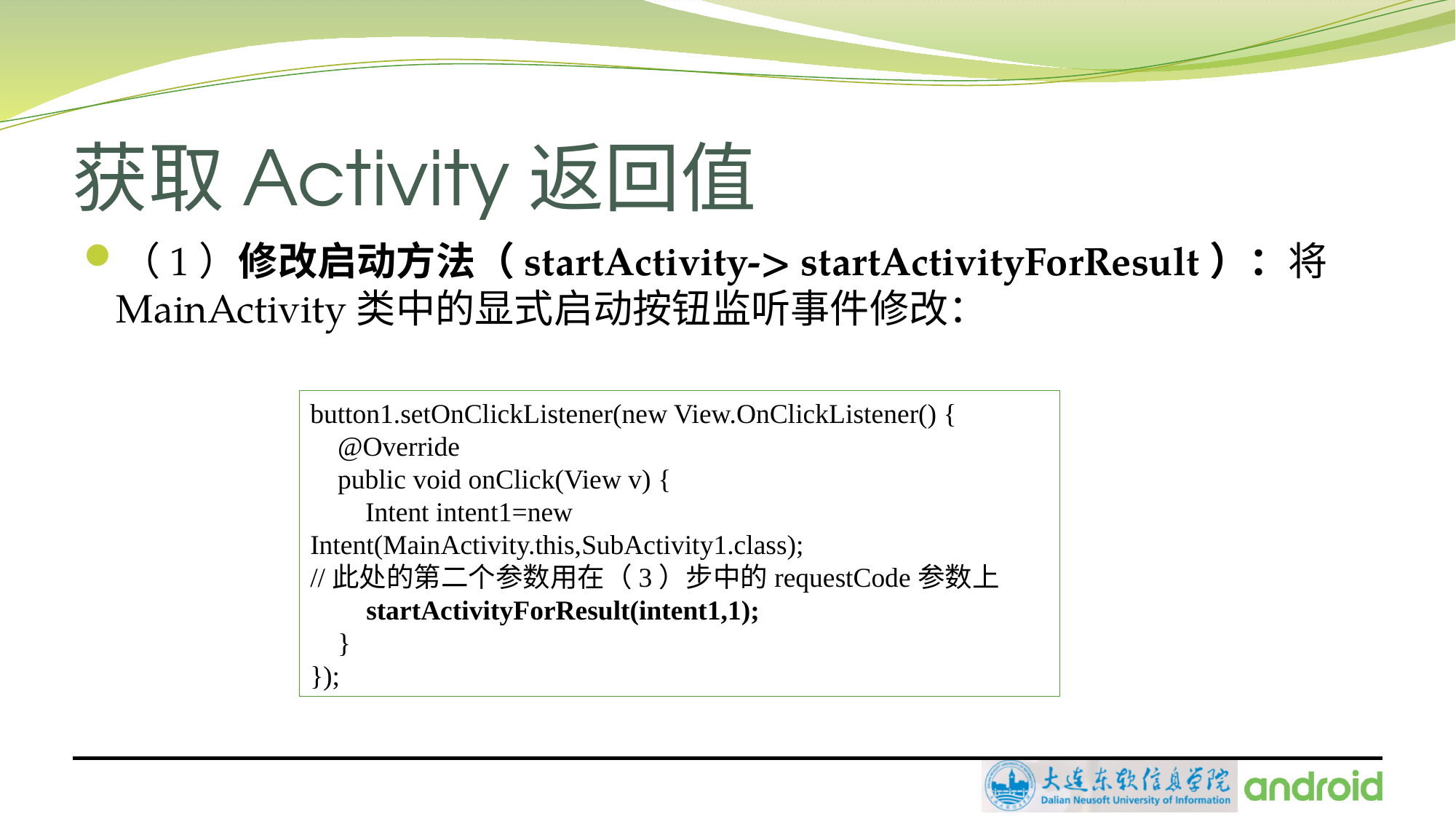

# 获取Activity返回值
（1）修改启动方法（startActivity-> startActivityForResult）：将MainActivity类中的显式启动按钮监听事件修改：

button1.setOnClickListener(new View.OnClickListener() {
    @Override
    public void onClick(View v) {
        Intent intent1=new Intent(MainActivity.this,SubActivity1.class);
//此处的第二个参数用在（3）步中的requestCode参数上
        startActivityForResult(intent1,1);
    }
});